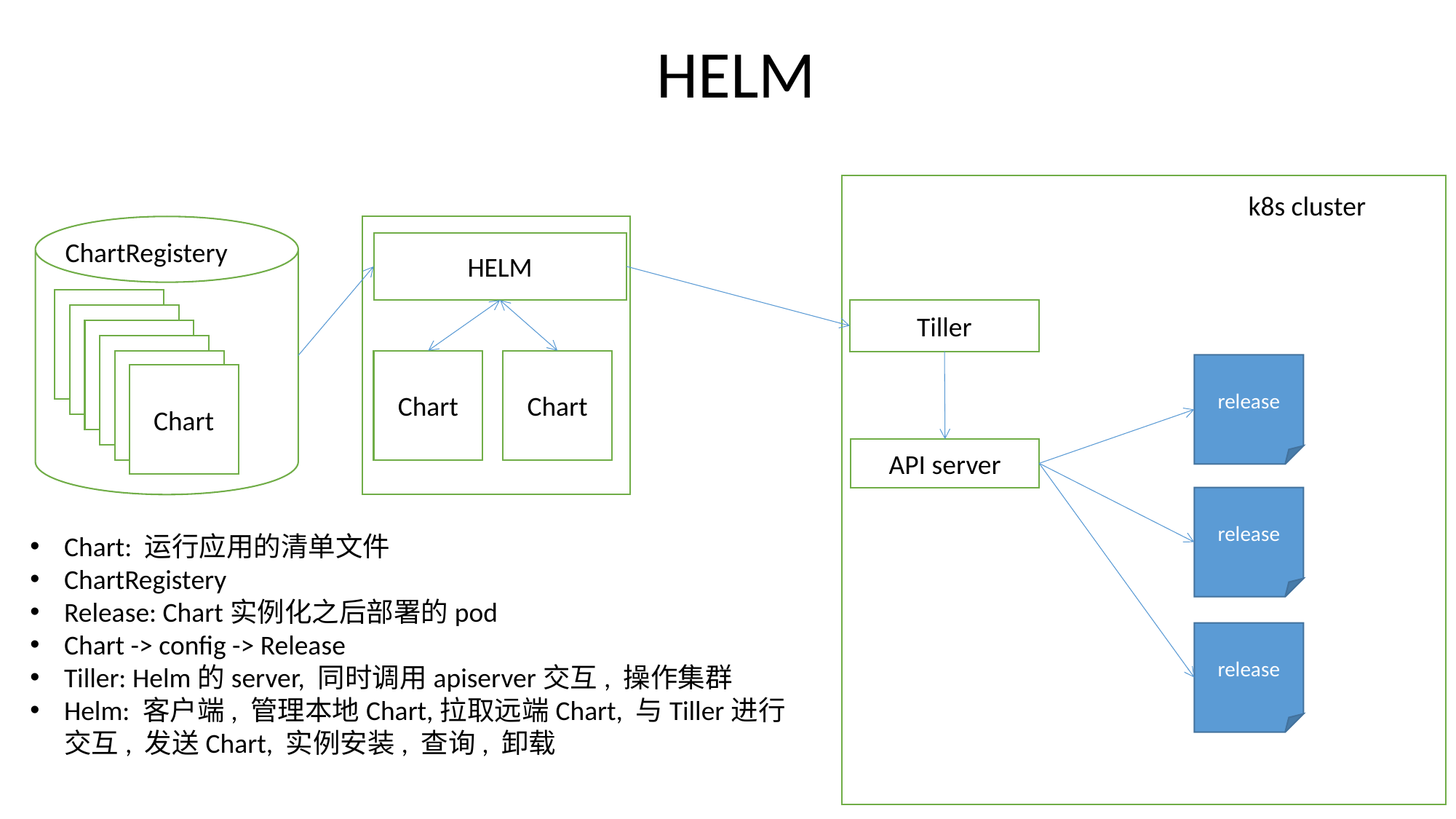

HELM

k8s cluster

ChartRegistery
HELM

Tiller

Chart
Chart
release
Chart
API server
release
Chart: 运行应用的清单文件
ChartRegistery
Release: Chart实例化之后部署的pod
Chart -> config -> Release
Tiller: Helm的server, 同时调用apiserver交互, 操作集群
Helm: 客户端, 管理本地Chart,拉取远端Chart, 与Tiller进行交互, 发送Chart, 实例安装, 查询, 卸载
release